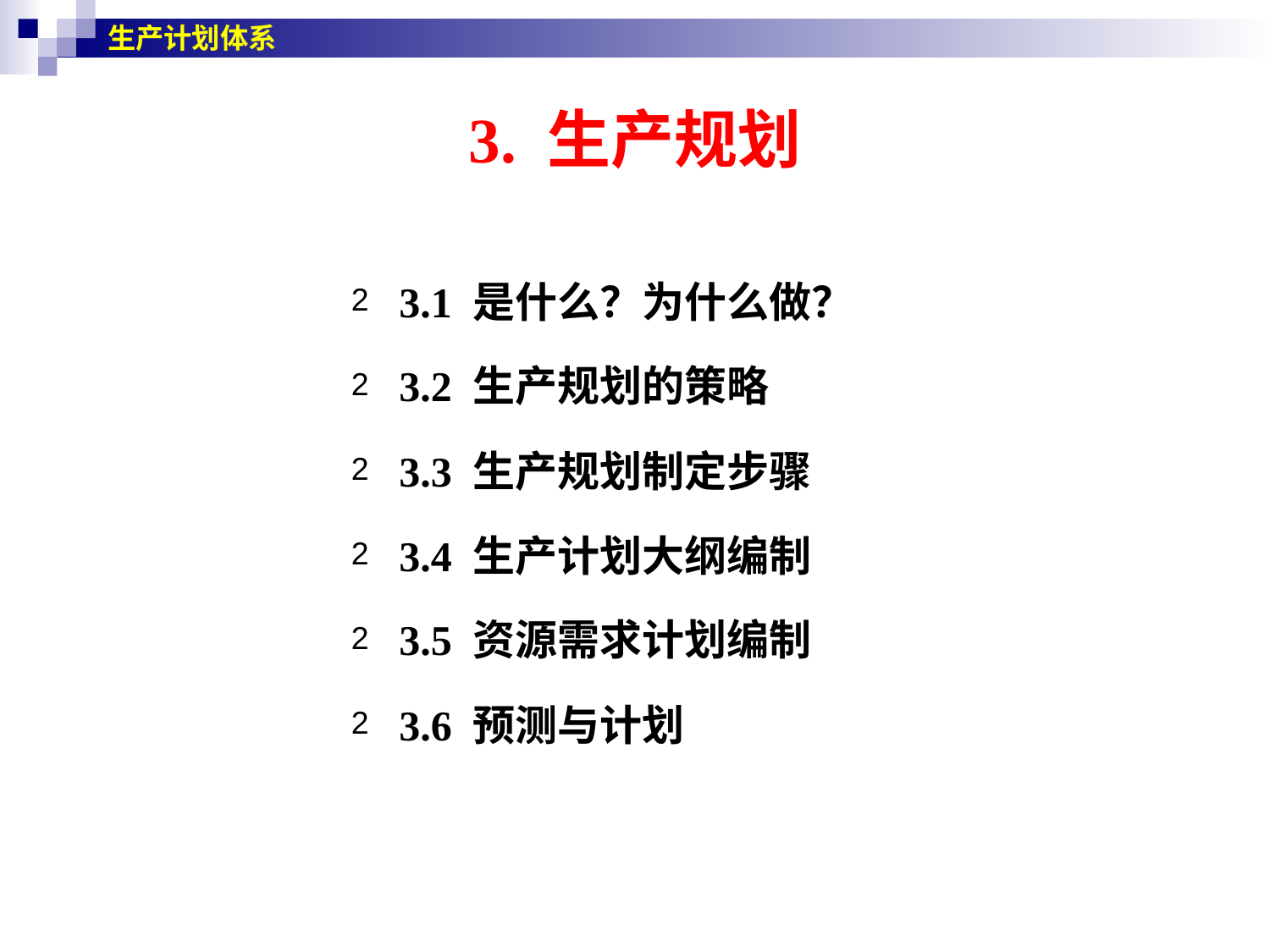

生产计划体系
# 3. 生产规划
3.1 是什么？为什么做？
3.2 生产规划的策略
3.3 生产规划制定步骤
3.4 生产计划大纲编制
3.5 资源需求计划编制
3.6 预测与计划